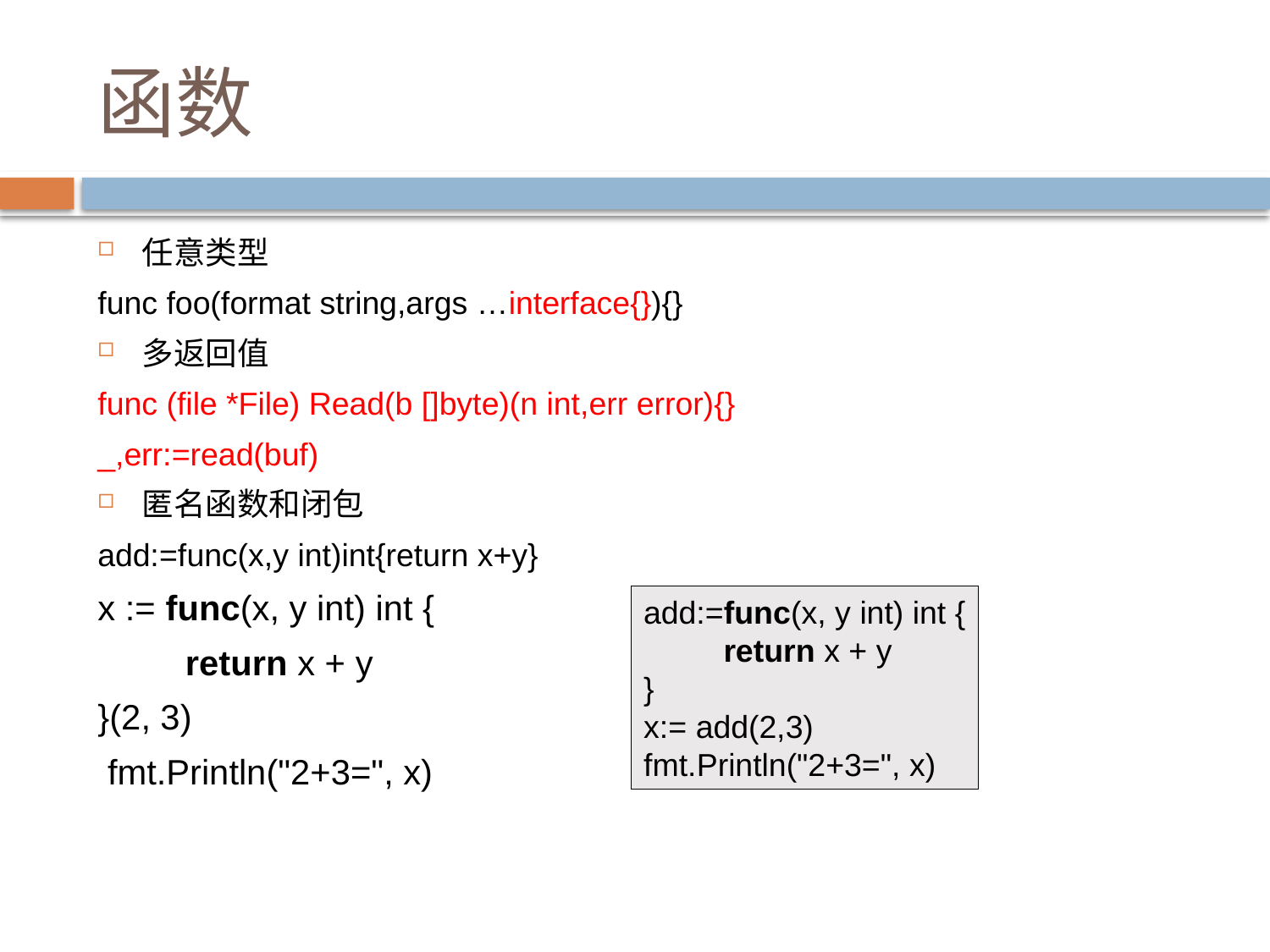

# 函数
任意类型
func foo(format string,args …interface{}){}
多返回值
func (file *File) Read(b []byte)(n int,err error){}
_,err:=read(buf)
匿名函数和闭包
add:=func(x,y int)int{return x+y}
x := func(x, y int) int {
         return x + y
}(2, 3)
 fmt.Println("2+3=", x)
add:=func(x, y int) int {
         return x + y
}
x:= add(2,3)
fmt.Println("2+3=", x)